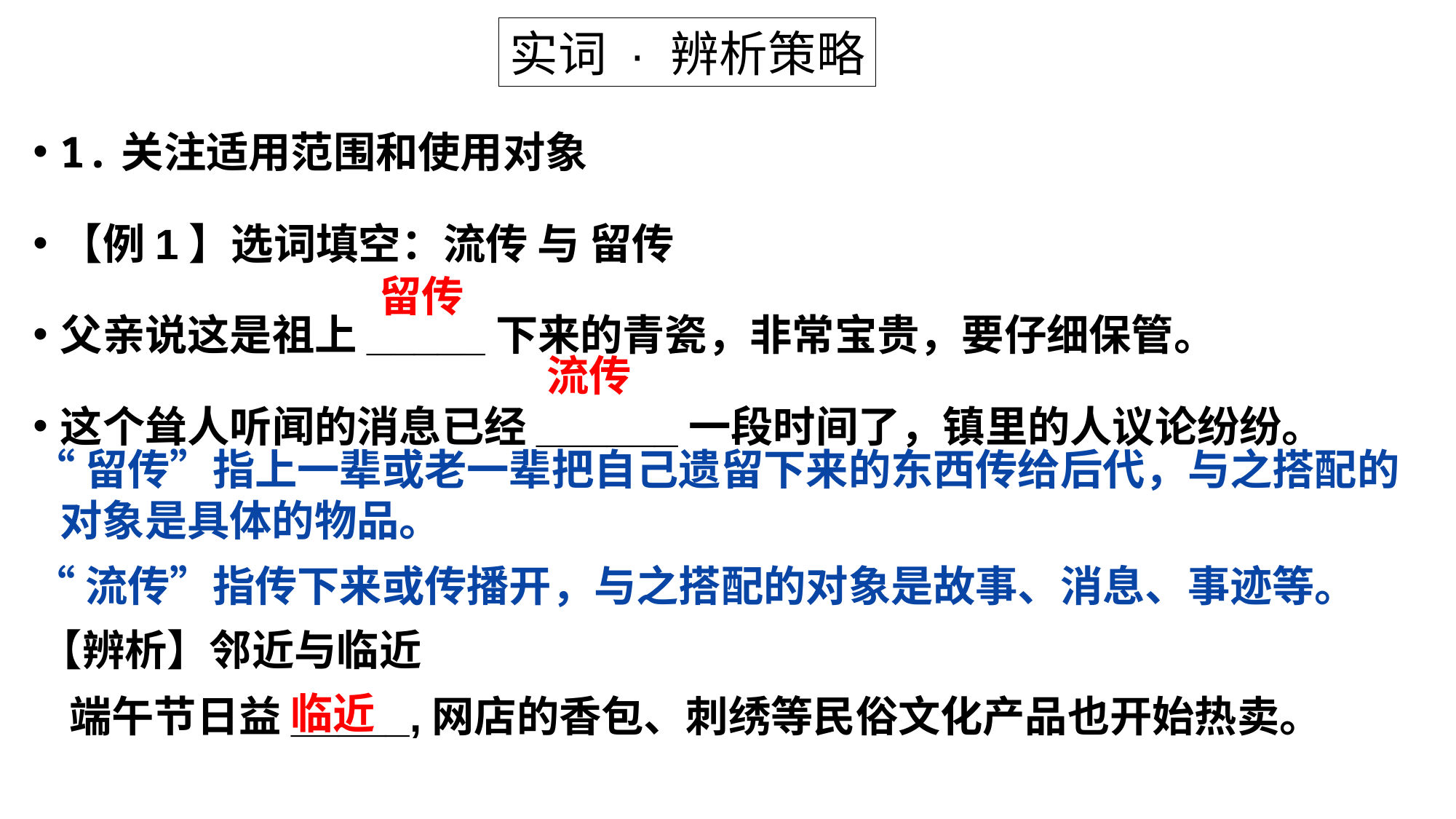

实词 · 辨析策略
1.关注适用范围和使用对象
【例1】选词填空：流传 与 留传
父亲说这是祖上_____下来的青瓷，非常宝贵，要仔细保管。
这个耸人听闻的消息已经______一段时间了，镇里的人议论纷纷。

留传
流传
“留传”指上一辈或老一辈把自己遗留下来的东西传给后代，与之搭配的对象是具体的物品。
“流传”指传下来或传播开，与之搭配的对象是故事、消息、事迹等。
【辨析】邻近与临近
  端午节日益_____,网店的香包、刺绣等民俗文化产品也开始热卖。
临近